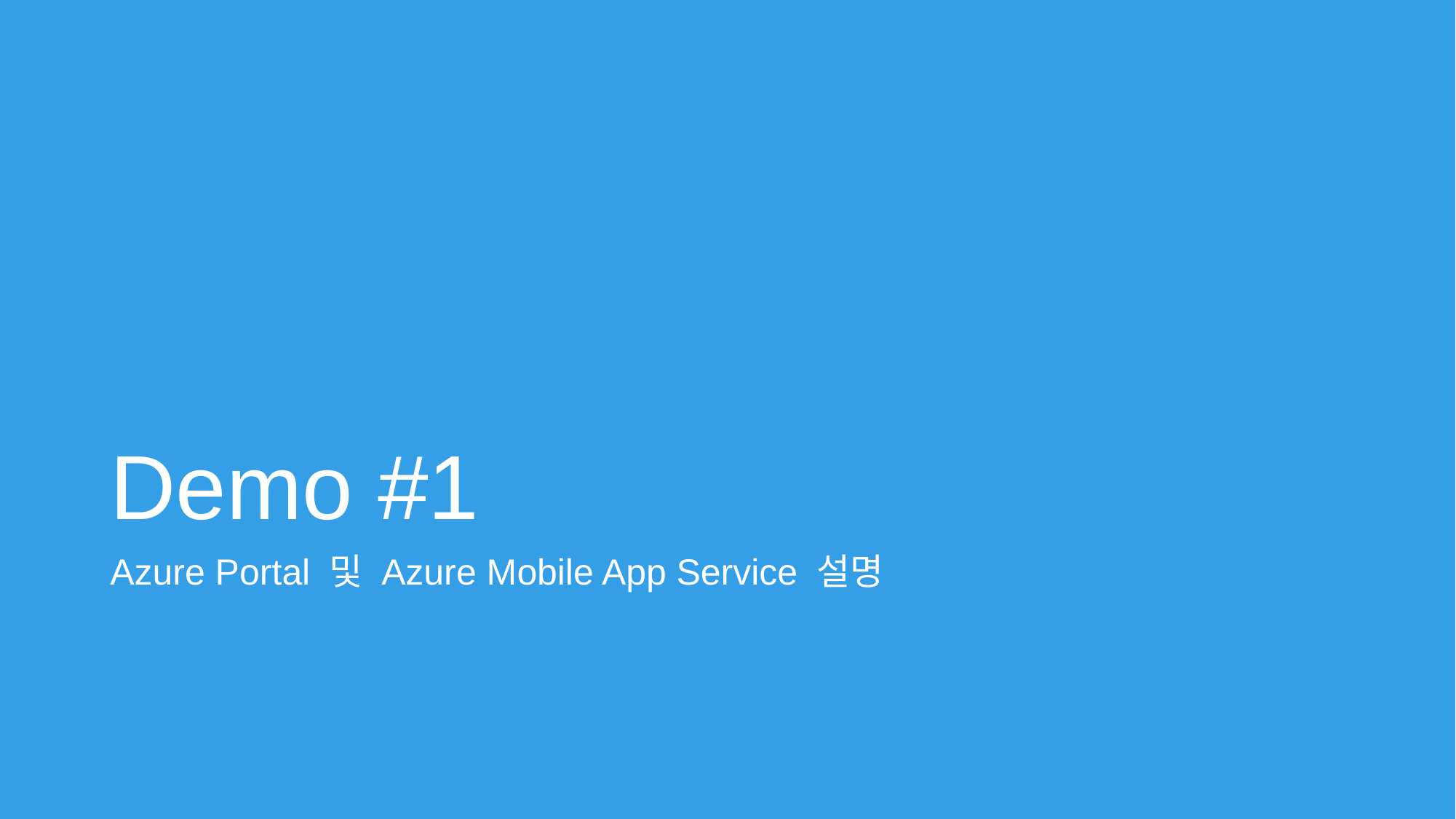

# Demo #1
Azure Portal 및 Azure Mobile App Service 설명